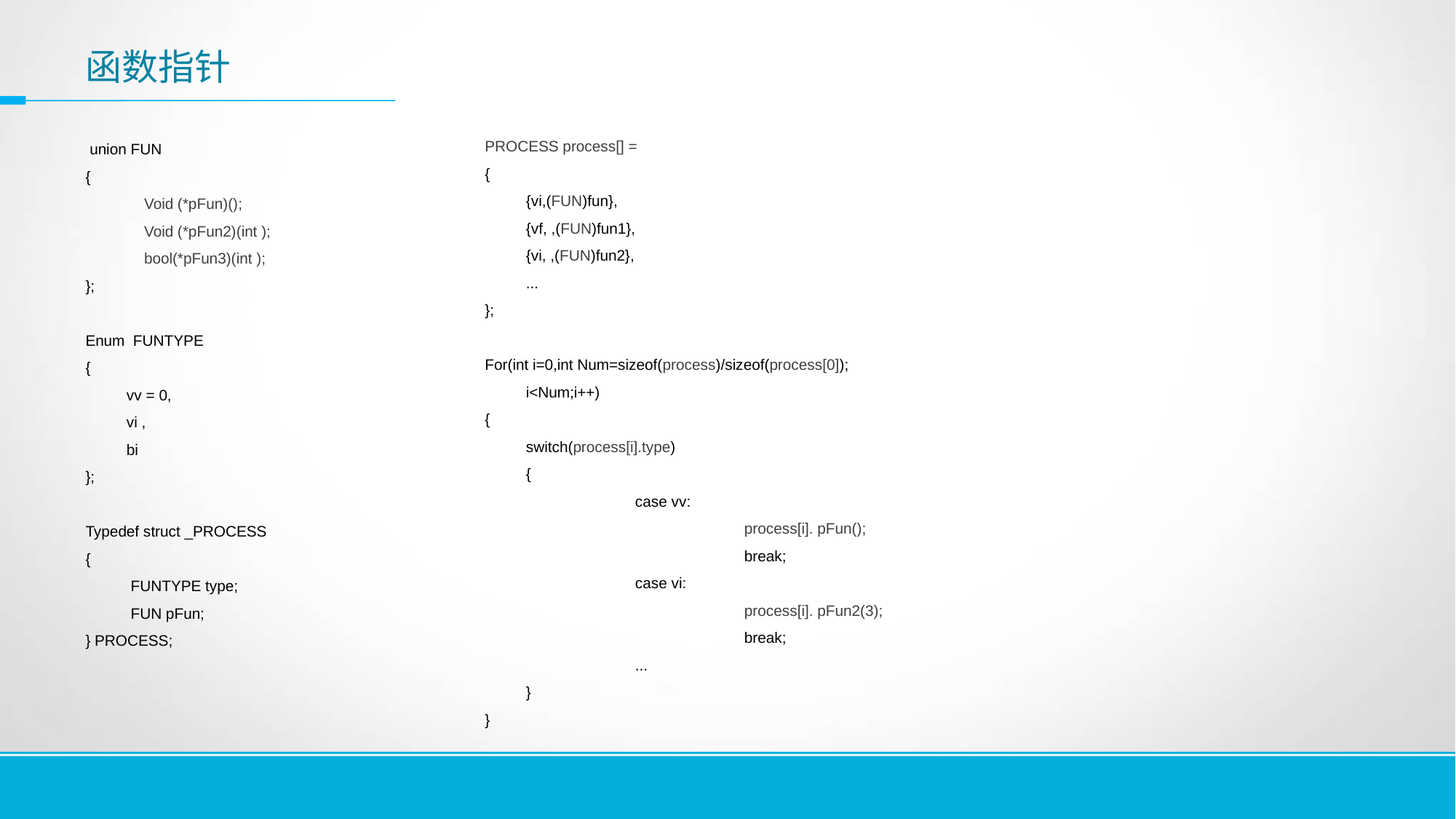

# 函数指针
PROCESS process[] =
{
	{vi,(FUN)fun},
	{vf, ,(FUN)fun1},
	{vi, ,(FUN)fun2},
	...
};

For(int i=0,int Num=sizeof(process)/sizeof(process[0]);
	i<Num;i++)
{
	switch(process[i].type)
	{
		case vv:
			process[i]. pFun();
			break;
		case vi:
			process[i]. pFun2(3);
			break;
		...
	}
}
 union FUN
{
Void (*pFun)();
Void (*pFun2)(int );
bool(*pFun3)(int );
};

Enum  FUNTYPE
{
	vv = 0,
	vi ,
	bi
};

Typedef struct _PROCESS
{
	 FUNTYPE type;
	 FUN pFun;
} PROCESS;